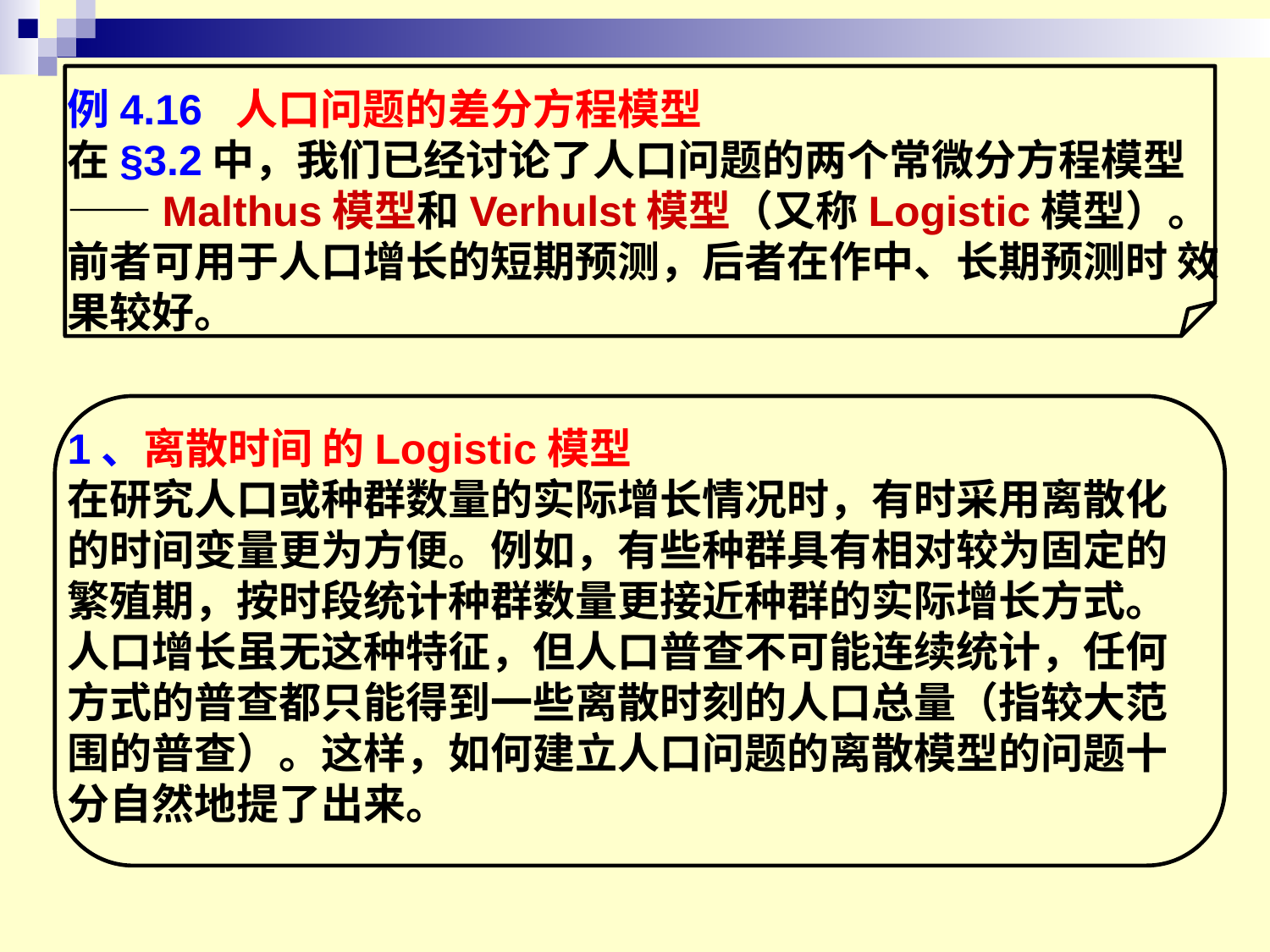

例4.16  人口问题的差分方程模型
在§3.2中，我们已经讨论了人口问题的两个常微分方程模型——Malthus模型和Verhulst模型（又称Logistic模型）。前者可用于人口增长的短期预测，后者在作中、长期预测时 效果较好。

1、离散时间 的Logistic模型
在研究人口或种群数量的实际增长情况时，有时采用离散化的时间变量更为方便。例如，有些种群具有相对较为固定的繁殖期，按时段统计种群数量更接近种群的实际增长方式。人口增长虽无这种特征，但人口普查不可能连续统计，任何方式的普查都只能得到一些离散时刻的人口总量（指较大范围的普查）。这样，如何建立人口问题的离散模型的问题十分自然地提了出来。